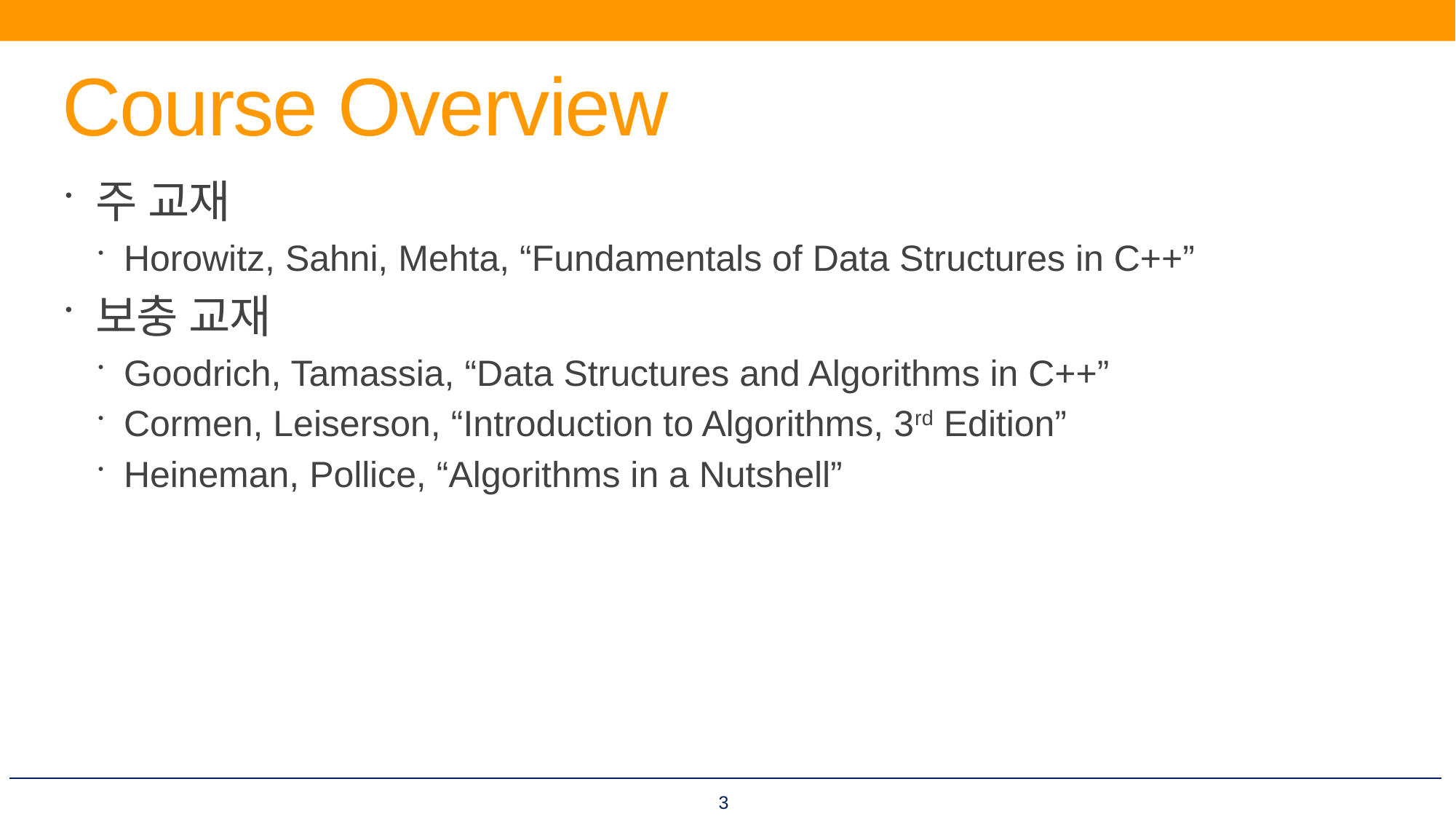

# Course Overview
주 교재
Horowitz, Sahni, Mehta, “Fundamentals of Data Structures in C++”
보충 교재
Goodrich, Tamassia, “Data Structures and Algorithms in C++”
Cormen, Leiserson, “Introduction to Algorithms, 3rd Edition”
Heineman, Pollice, “Algorithms in a Nutshell”

3